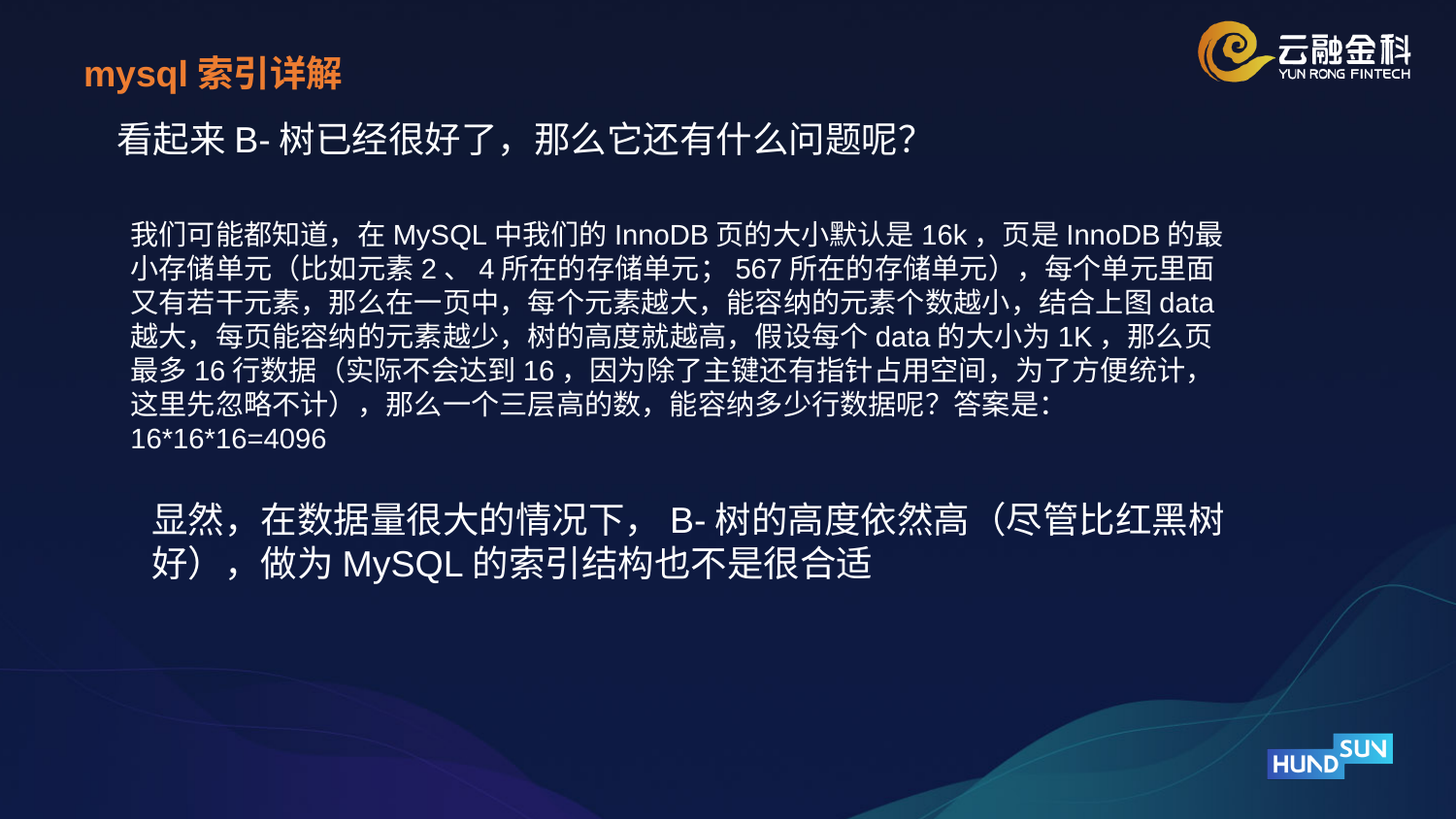

mysql索引详解
看起来B-树已经很好了，那么它还有什么问题呢？

我们可能都知道，在MySQL中我们的InnoDB页的大小默认是16k，页是InnoDB的最小存储单元（比如元素2、4所在的存储单元；567所在的存储单元），每个单元里面又有若干元素，那么在一页中，每个元素越大，能容纳的元素个数越小，结合上图data越大，每页能容纳的元素越少，树的高度就越高，假设每个data的大小为1K，那么页最多16行数据（实际不会达到16，因为除了主键还有指针占用空间，为了方便统计，这里先忽略不计），那么一个三层高的数，能容纳多少行数据呢？答案是：16*16*16=4096
显然，在数据量很大的情况下，B-树的高度依然高（尽管比红黑树好），做为MySQL的索引结构也不是很合适